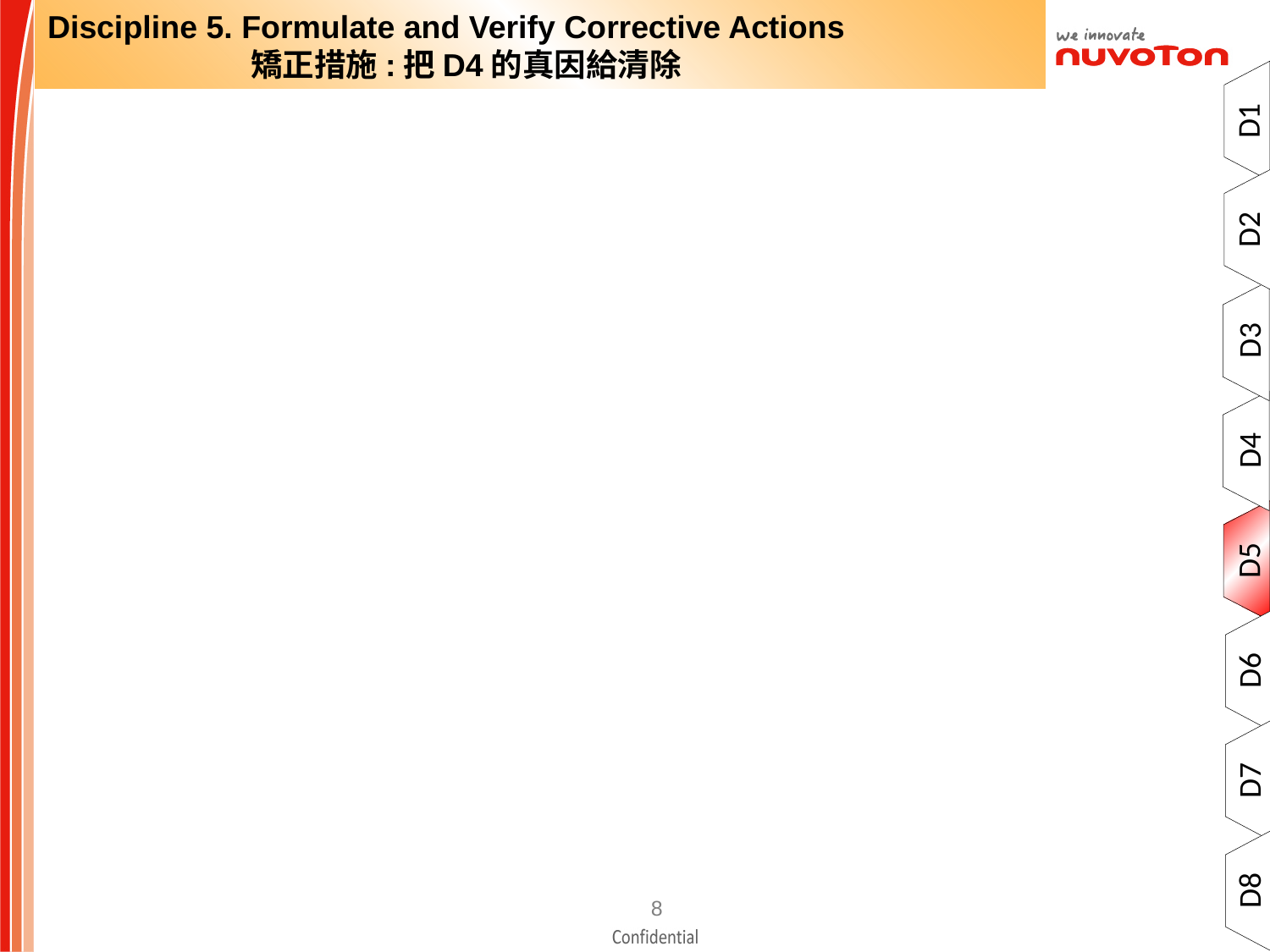

Discipline 5. Formulate and Verify Corrective Actions
                      矯正措施:把D4的真因給清除
D1

D2

D3

D4

D5

D6

D7

D8

8